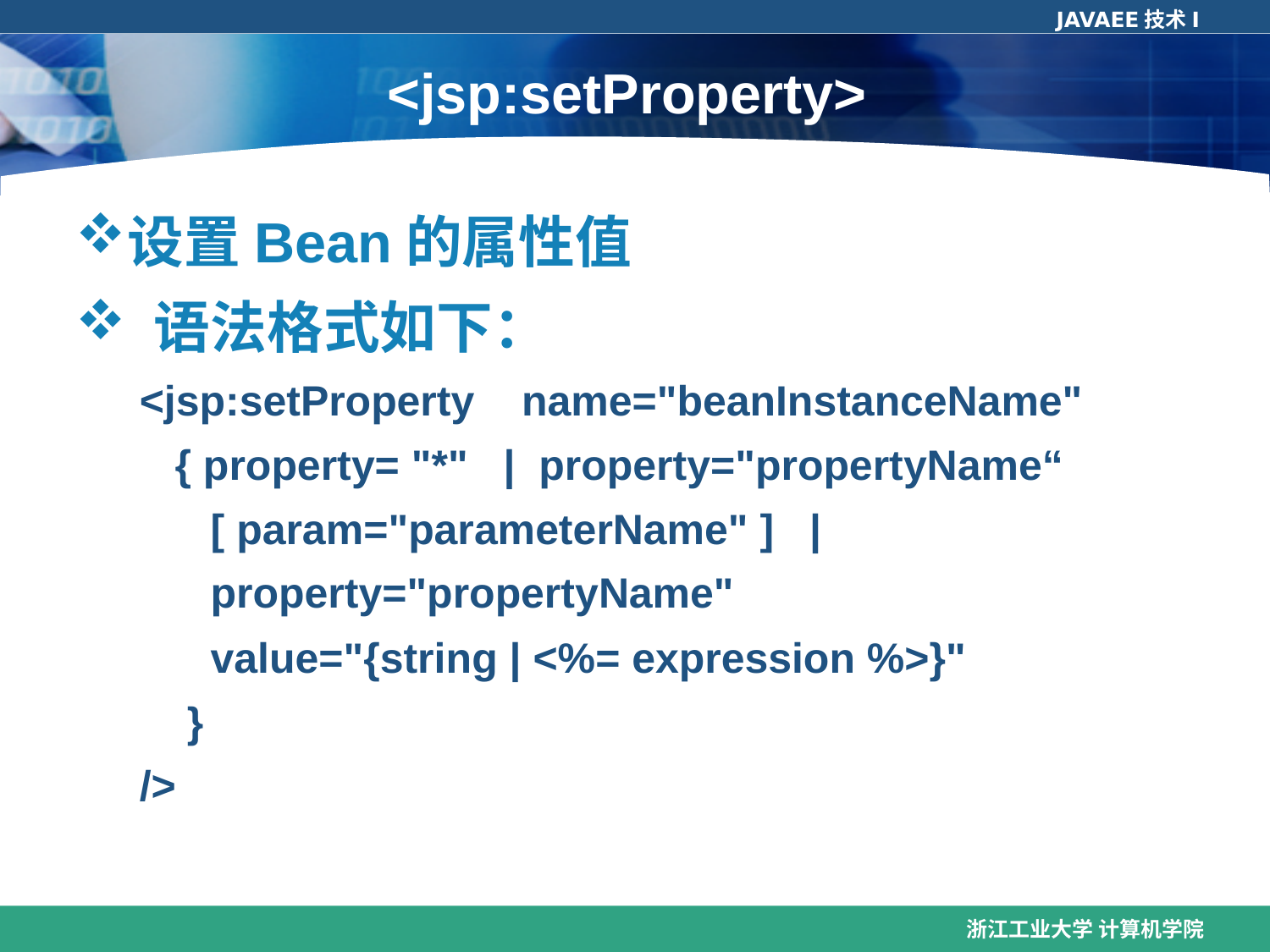

设置Bean的属性值
 语法格式如下：
<jsp:setProperty    name="beanInstanceName"
   { property= "*"   |  property="propertyName“
      [ param="parameterName" ]   |
      property="propertyName"
      value="{string | <%= expression %>}"
    }
/>
<jsp:setProperty>